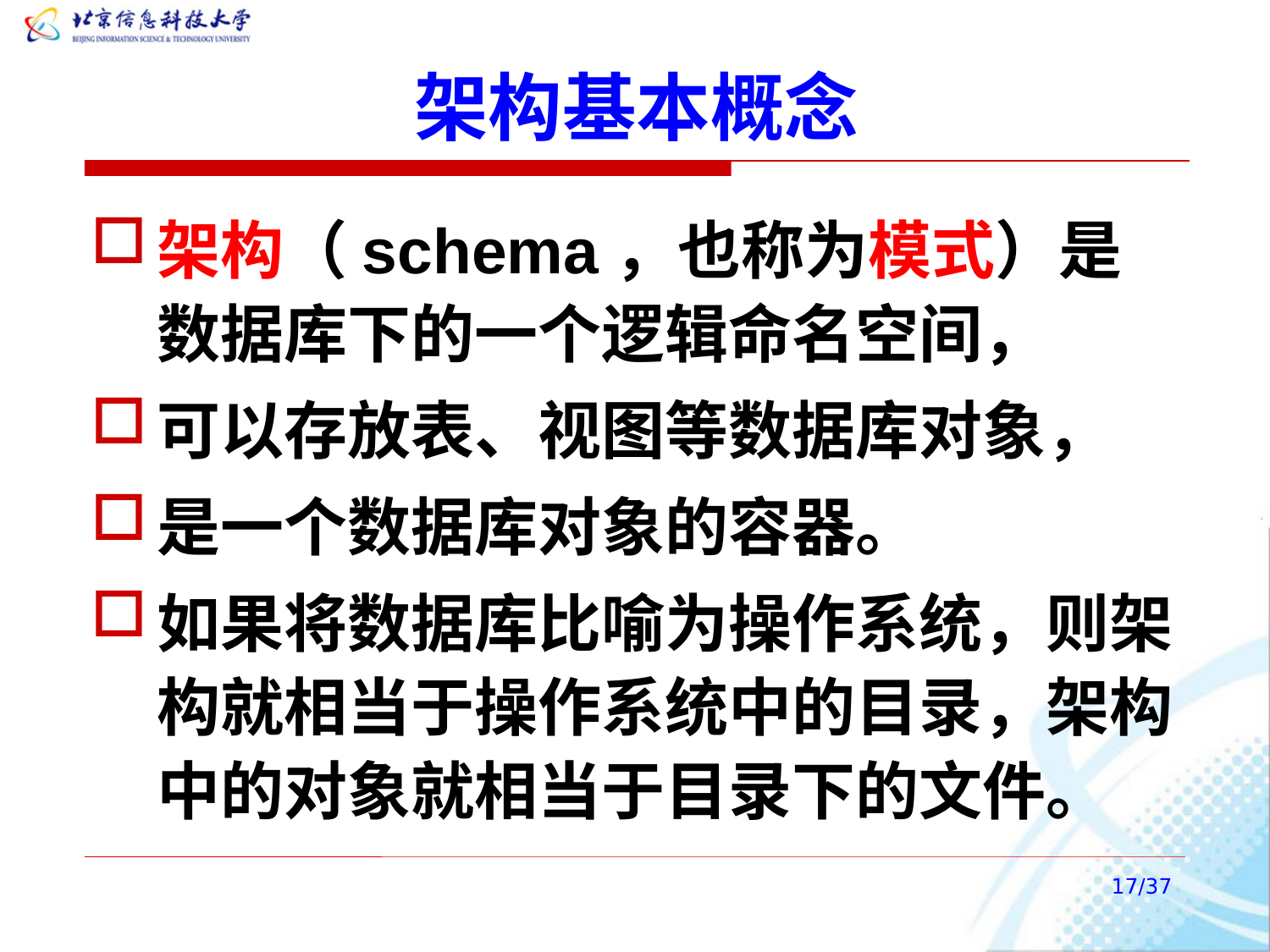

# 架构基本概念
架构（schema，也称为模式）是数据库下的一个逻辑命名空间，
可以存放表、视图等数据库对象，
是一个数据库对象的容器。
如果将数据库比喻为操作系统，则架构就相当于操作系统中的目录，架构中的对象就相当于目录下的文件。

17/37